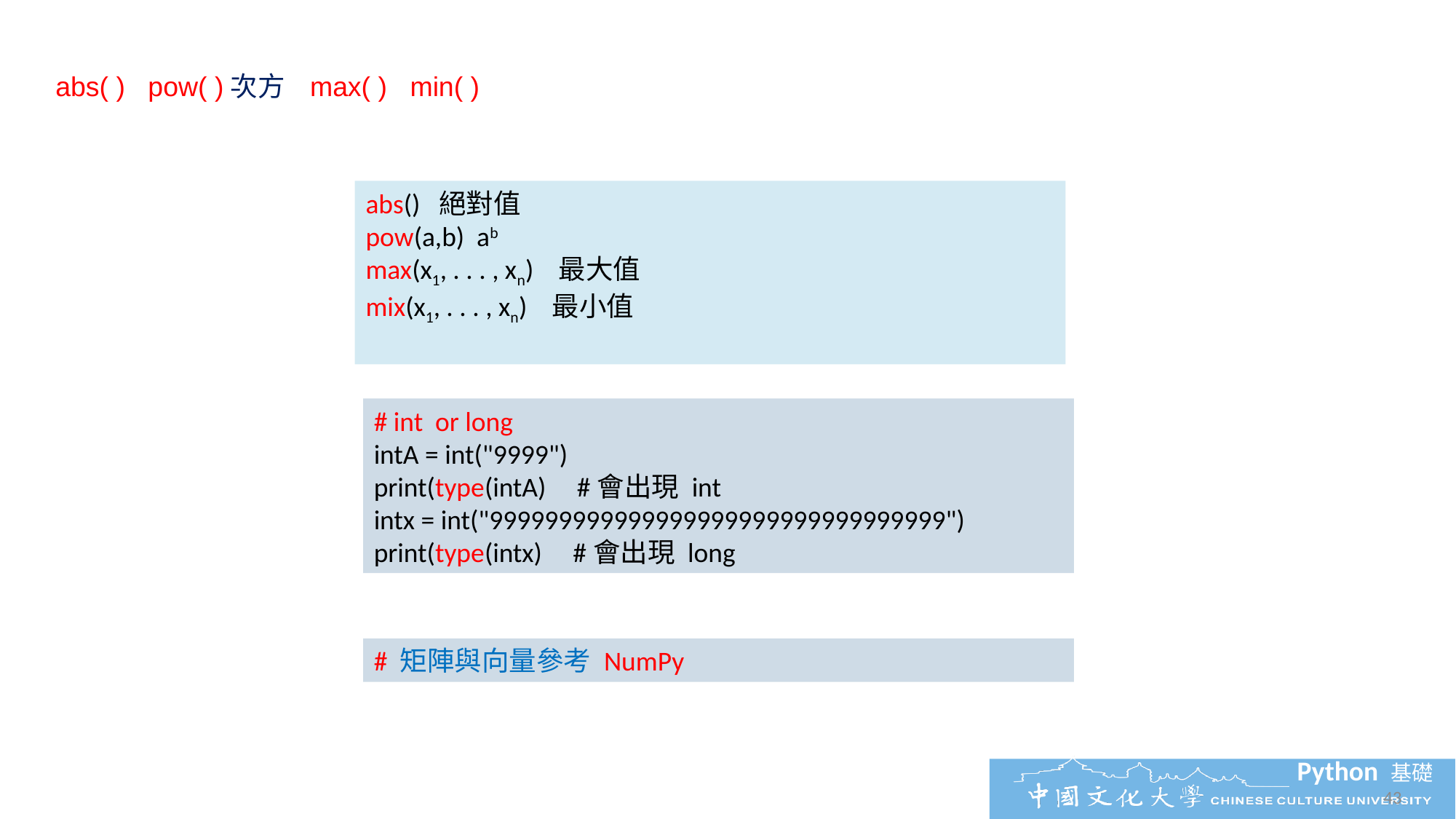

abs( )   pow( )次方   max( )   min( )
abs()  絕對值
pow(a,b)  ab
max(x1, . . . , xn)   最大值
mix(x1, . . . , xn)   最小值

# int  or long
intA = int("9999")
print(type(intA)     #會出現 int
intx = int("999999999999999999999999999999999")
print(type(intx)     #會出現 long
# 矩陣與向量參考 NumPy
43